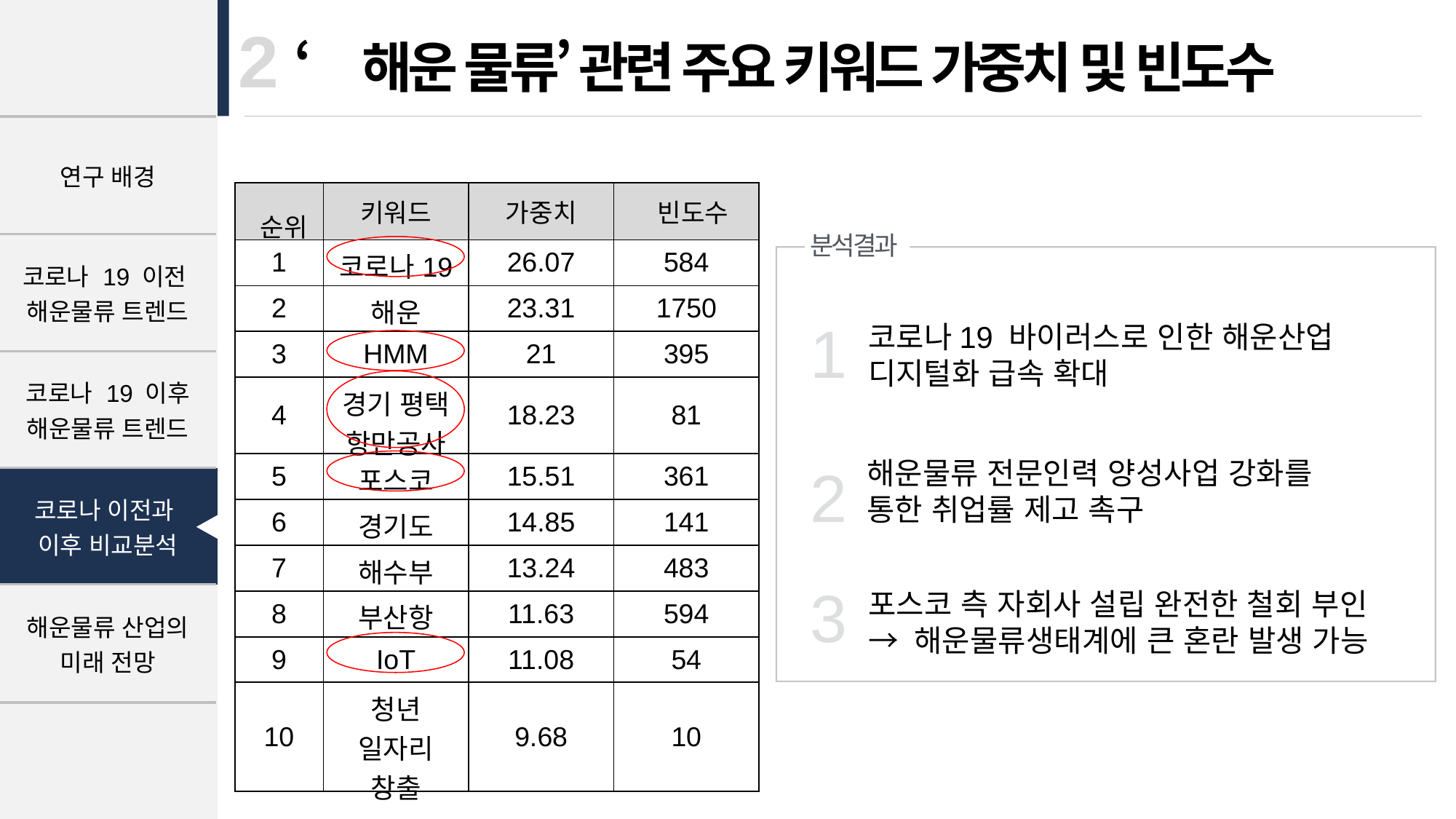

|  |
| --- |
| 연구 배경 |
| 코로나 19 이전 해운물류 트렌드 |
| 코로나 19 이후 해운물류 트렌드 |
| 코로나 이전과 이후 비교분석 |
| 해운물류 산업의 미래 전망 |
|  |

2
‘해운 물류’ 관련 주요 키워드 가중치 및 빈도수
| 순위 | 키워드 | 가중치 | 빈도수 |
| --- | --- | --- | --- |
| 1 | 코로나19 | 26.07 | 584 |
| 2 | 해운 | 23.31 | 1750 |
| 3 | HMM | 21 | 395 |
| 4 | 경기 평택 항만공사 | 18.23 | 81 |
| 5 | 포스코 | 15.51 | 361 |
| 6 | 경기도 | 14.85 | 141 |
| 7 | 해수부 | 13.24 | 483 |
| 8 | 부산항 | 11.63 | 594 |
| 9 | IoT | 11.08 | 54 |
| 10 | 청년 일자리 창출 | 9.68 | 10 |
분석결과

1
2
3
코로나19 바이러스로 인한 해운산업
디지털화 급속 확대

해운물류 전문인력 양성사업 강화를
통한 취업률 제고 촉구

포스코 측 자회사 설립 완전한 철회 부인
→ 해운물류생태계에 큰 혼란 발생 가능